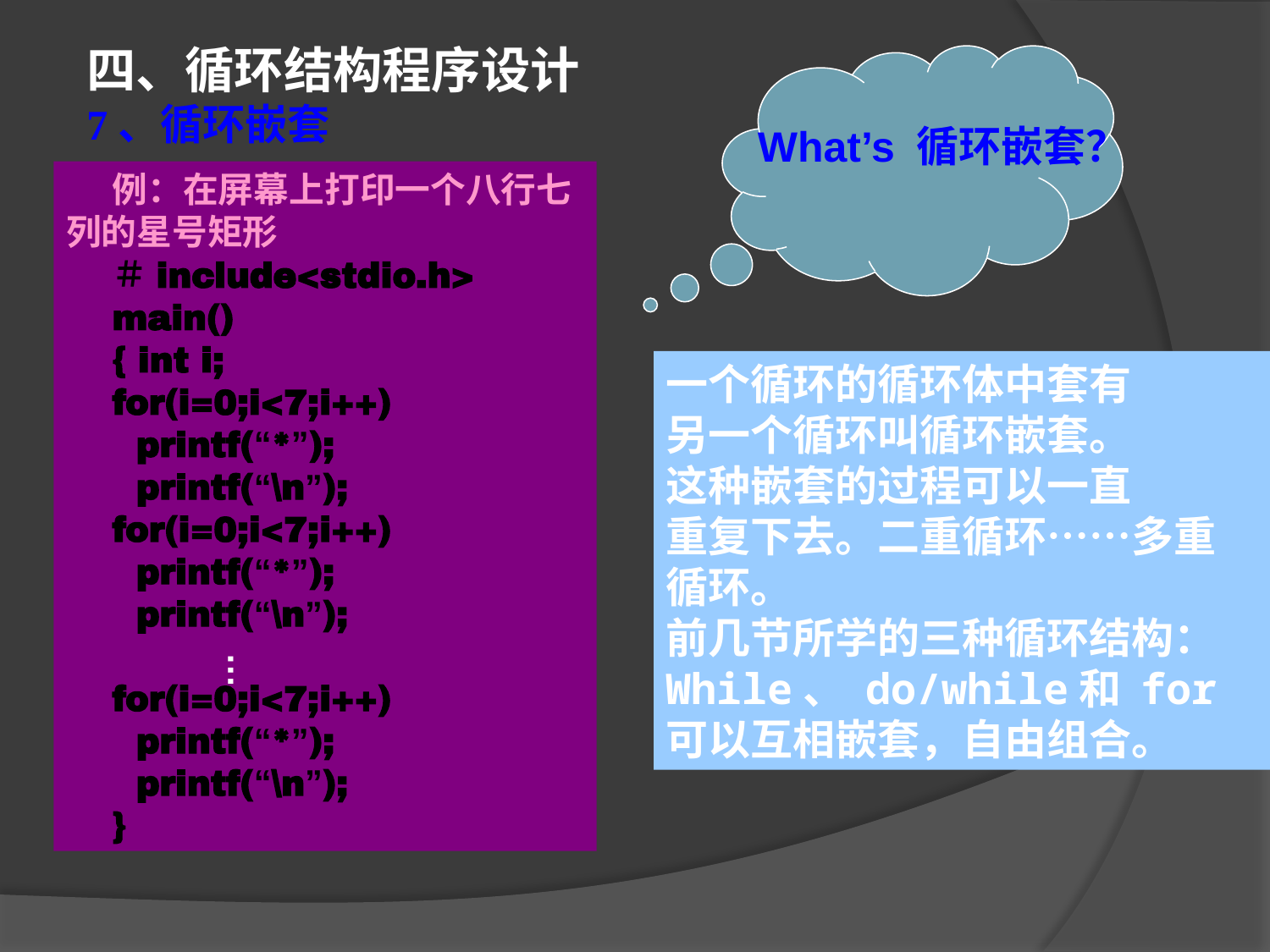

四、循环结构程序设计
7、循环嵌套

What’s 循环嵌套？
例：在屏幕上打印一个八行七列的星号矩形
＃include<stdio.h>
main()
{ int i;
for(i=0;i<7;i++)
  printf(“*”);
  printf(“\n”);
for(i=0;i<7;i++)
  printf(“*”);
  printf(“\n”);

for(i=0;i<7;i++)
  printf(“*”);
  printf(“\n”);
}
一个循环的循环体中套有
另一个循环叫循环嵌套。
这种嵌套的过程可以一直
重复下去。二重循环……多重循环。
前几节所学的三种循环结构：
While、 do/while和 for
可以互相嵌套，自由组合。
…